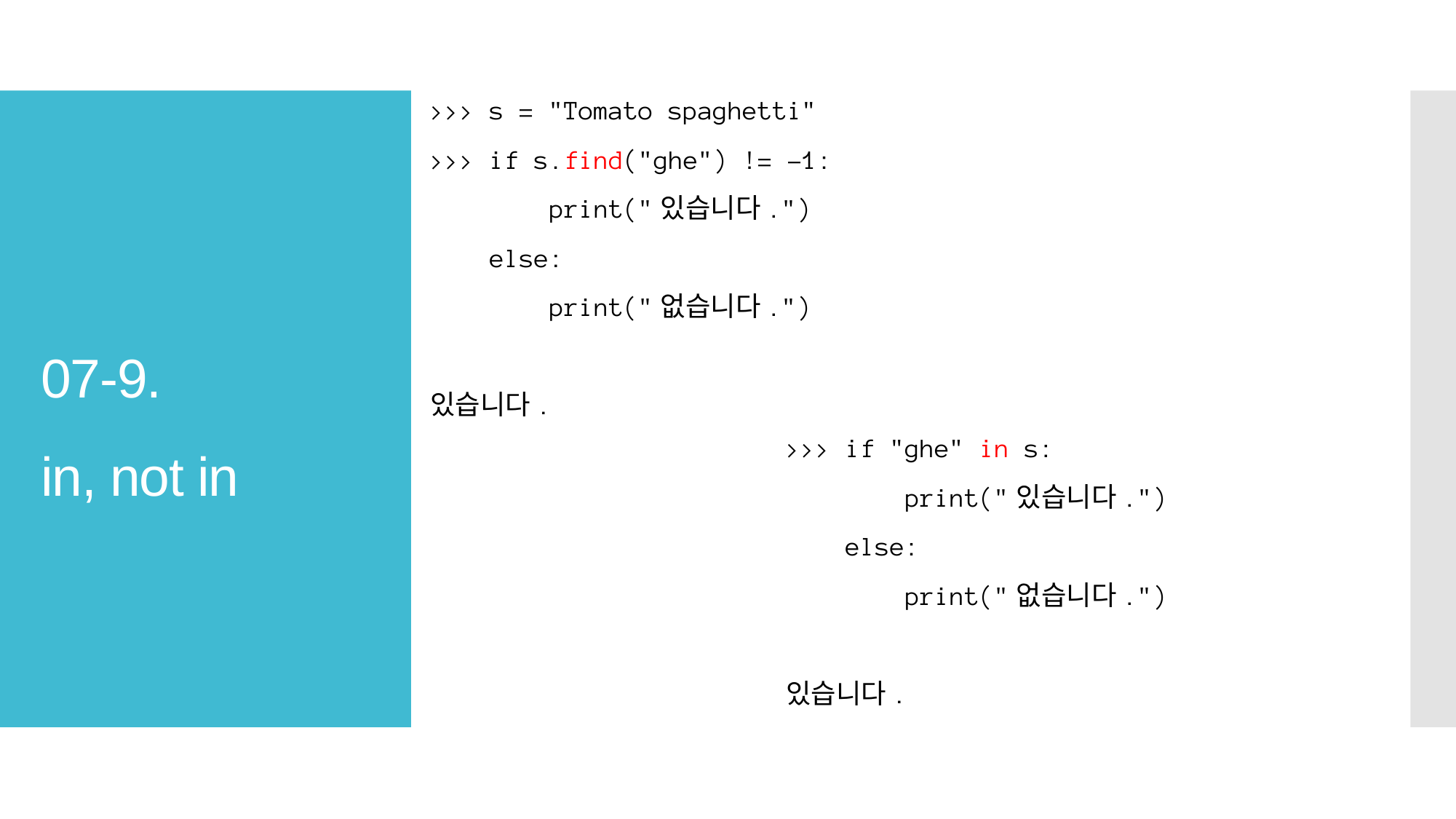

>>> s = "Tomato spaghetti"
>>> if s.find("ghe") != -1:
        print("있습니다.")
    else:
        print("없습니다.")

있습니다.
# 07-9. in, not in
>>> if "ghe" in s:
        print("있습니다.")
    else:
        print("없습니다.")

있습니다.